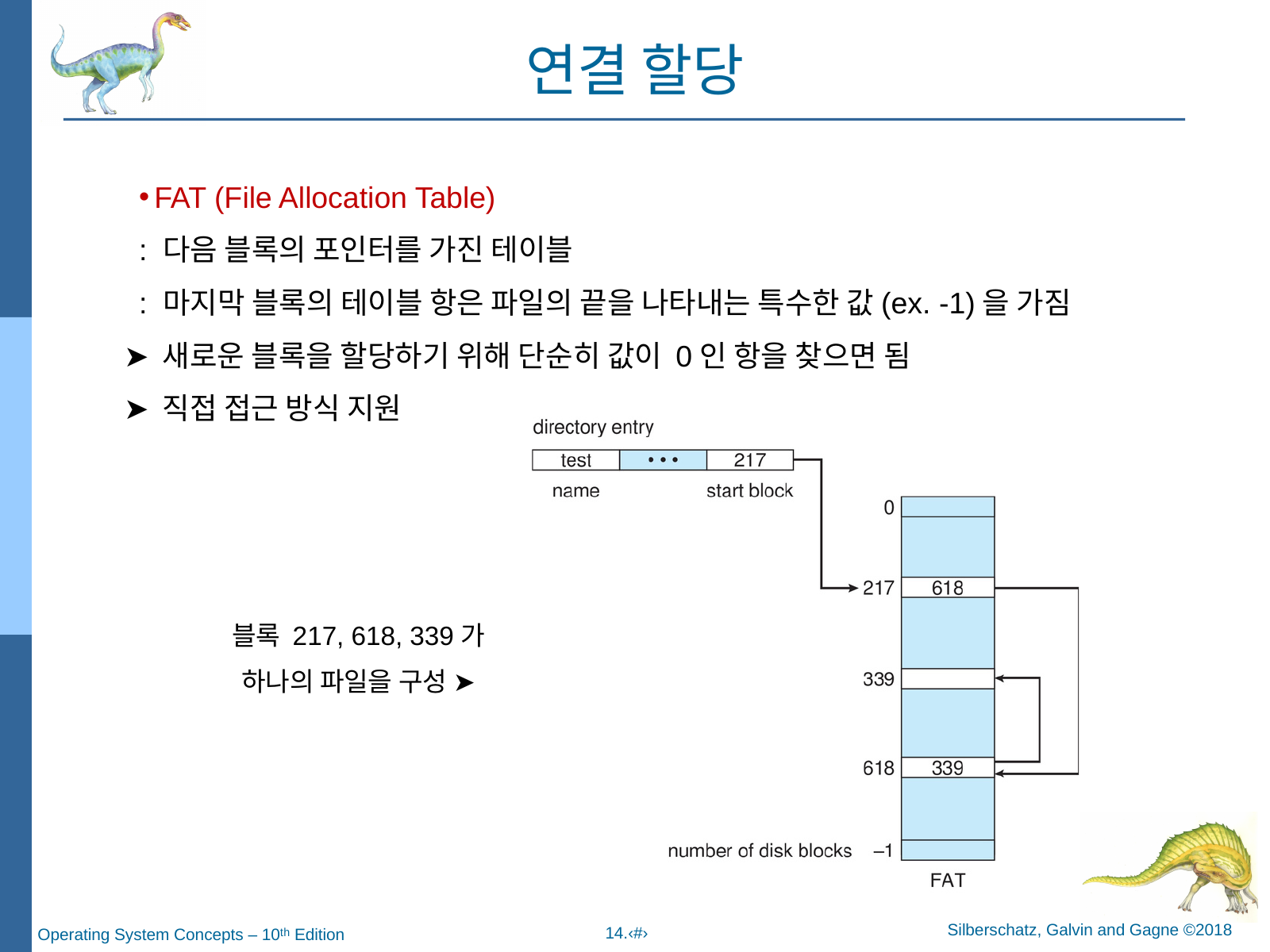

연결 할당

FAT (File Allocation Table)
: 다음 블록의 포인터를 가진 테이블
: 마지막 블록의 테이블 항은 파일의 끝을 나타내는 특수한 값(ex. -1)을 가짐
➤ 새로운 블록을 할당하기 위해 단순히 값이 0인 항을 찾으면 됨
➤ 직접 접근 방식 지원

블록 217, 618, 339가
하나의 파일을 구성 ➤

Silberschatz, Galvin and Gagne ©2018
14.‹#›
Operating System Concepts – 10ᵗʰ Edition